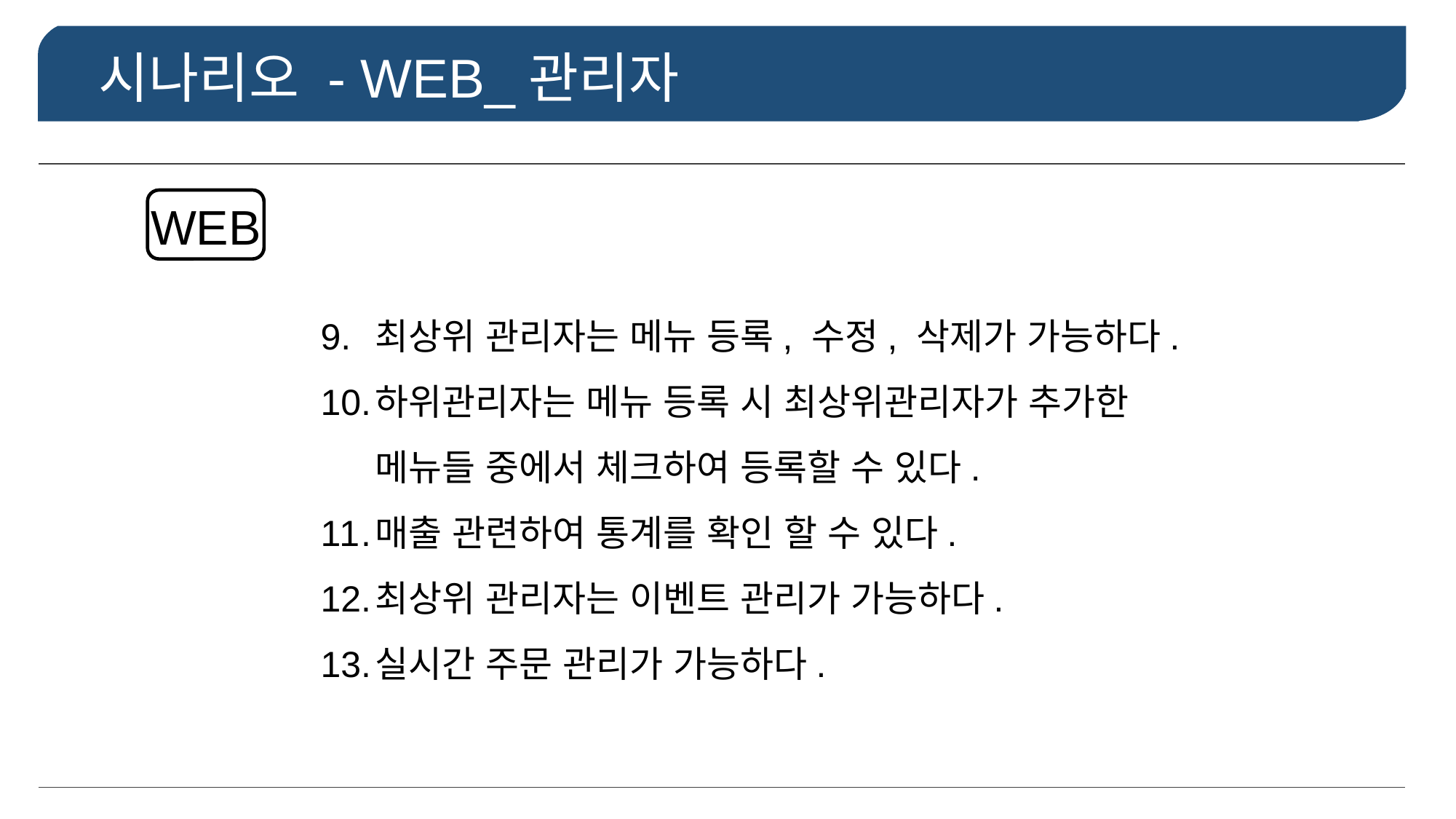

시나리오 - WEB_관리자

WEB
최상위 관리자는 메뉴 등록, 수정, 삭제가 가능하다.
하위관리자는 메뉴 등록 시 최상위관리자가 추가한 메뉴들 중에서 체크하여 등록할 수 있다.
매출 관련하여 통계를 확인 할 수 있다.
최상위 관리자는 이벤트 관리가 가능하다.
실시간 주문 관리가 가능하다.